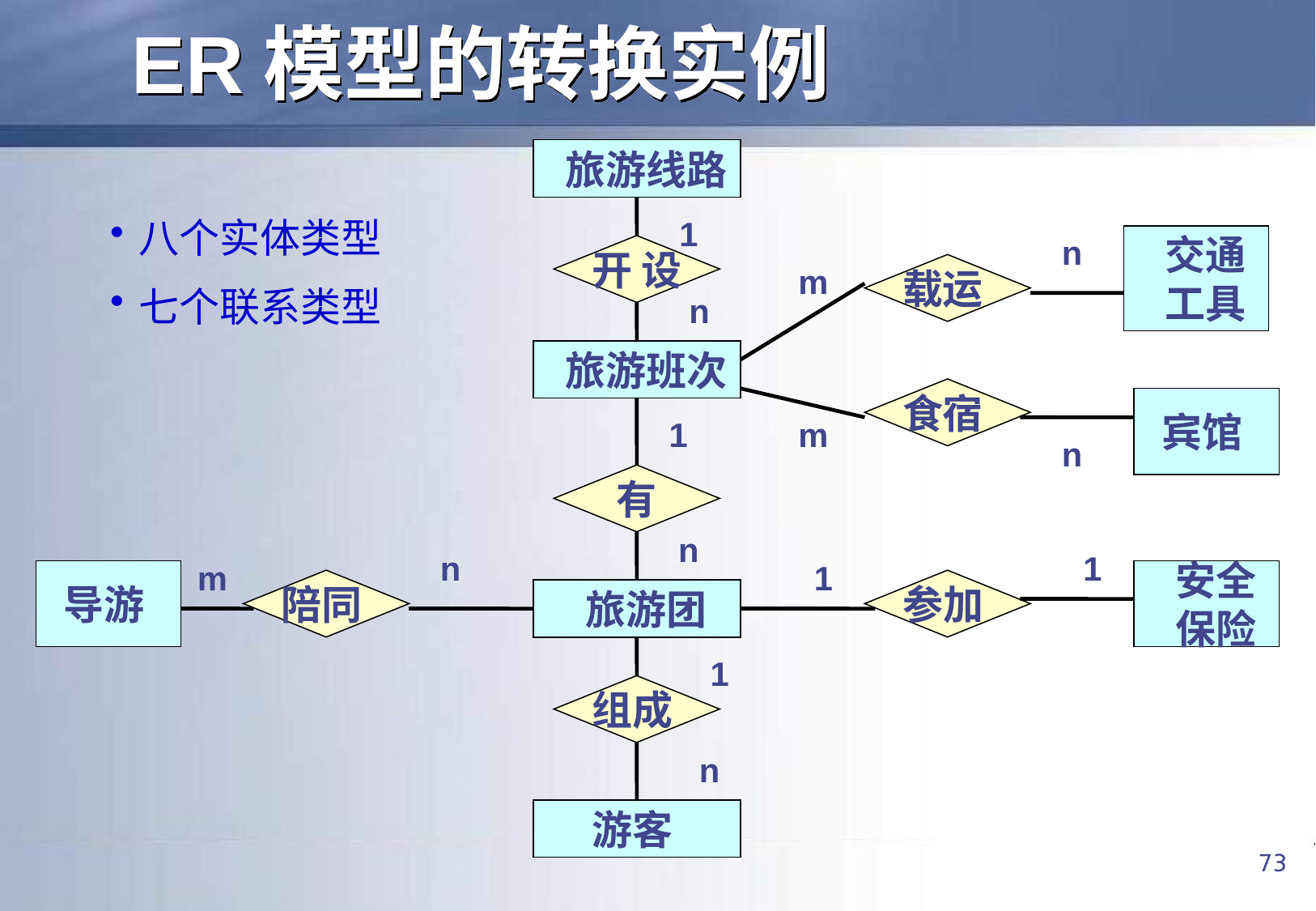

# ER模型的转换实例
 旅游线路

1
n
 交通
 工具
开 设
m
载运
n

 旅游班次
食宿

宾馆

1
m

n
有
n

n
1
m
1
导游
 安全
 保险
陪同
参加
 旅游团

1
组成

n
游客
八个实体类型
七个联系类型
73